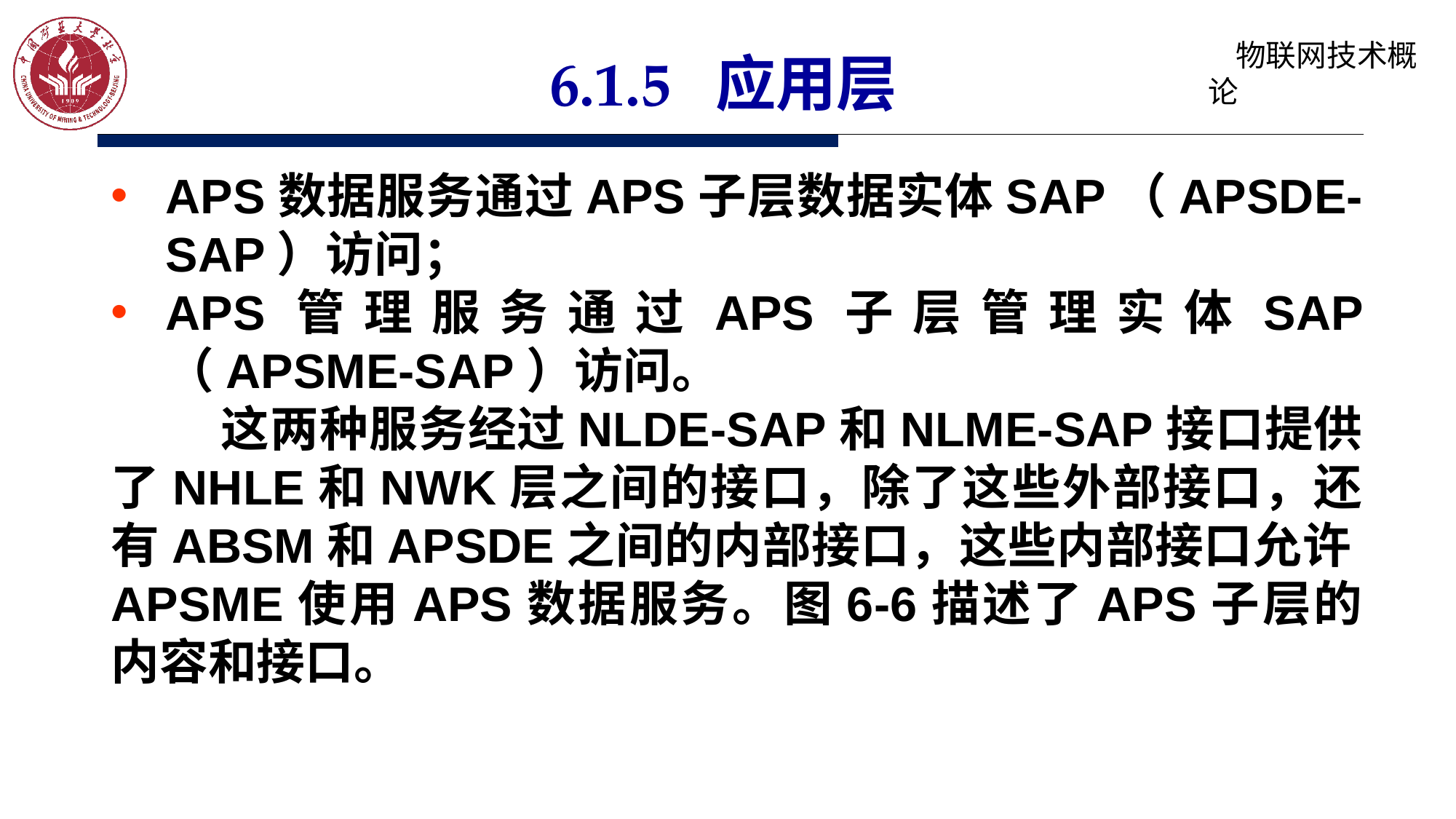

# 6.1.5  应用层
APS数据服务通过APS子层数据实体SAP（APSDE-SAP）访问；
APS管理服务通过APS子层管理实体SAP （APSME-SAP）访问。
	这两种服务经过NLDE-SAP和NLME-SAP接口提供了NHLE和NWK层之间的接口，除了这些外部接口，还有ABSM和APSDE之间的内部接口，这些内部接口允许APSME使用APS数据服务。图6-6描述了APS子层的内容和接口。